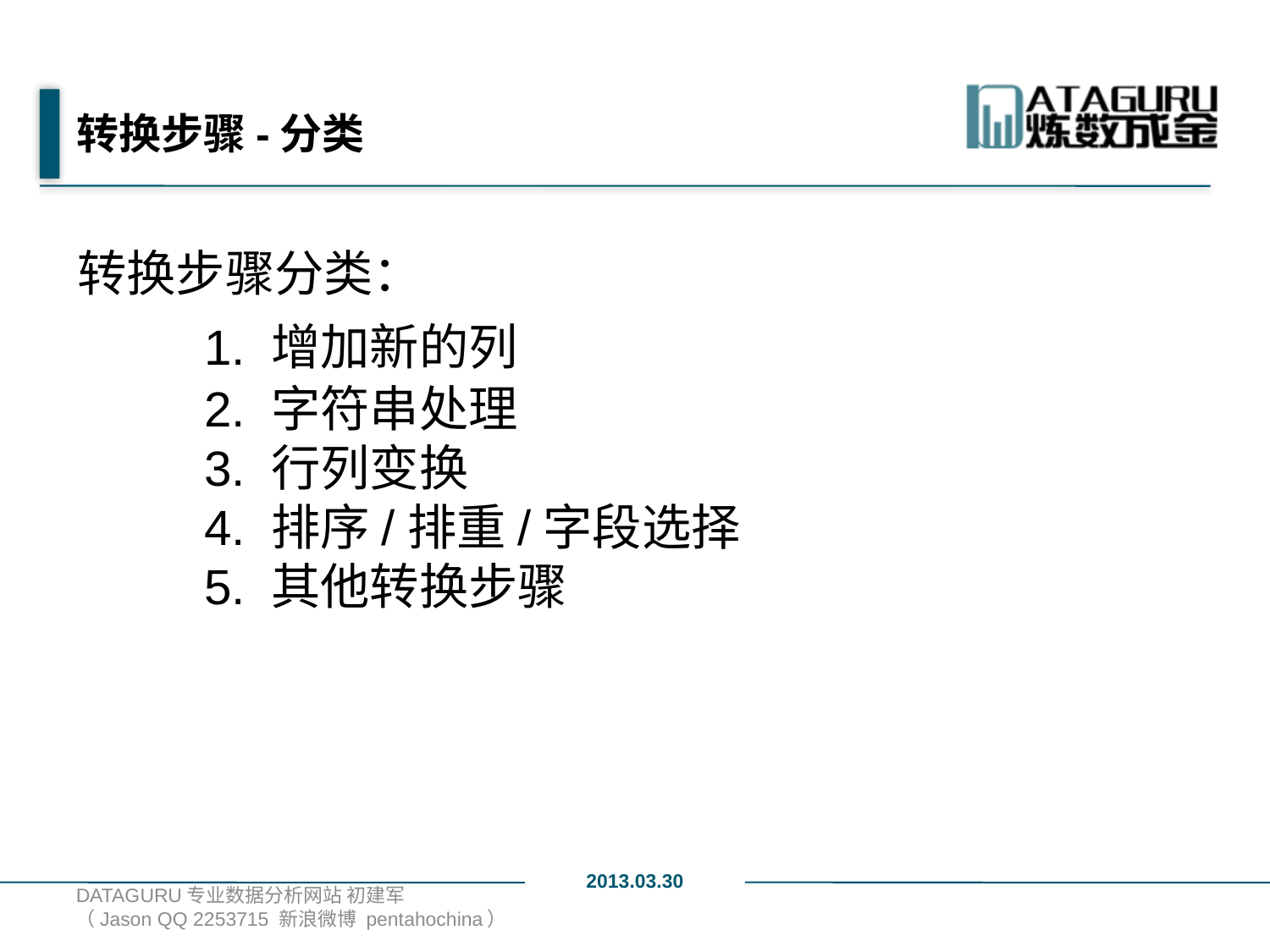

# 转换步骤-分类
转换步骤分类：
	1. 增加新的列
	2. 字符串处理
	3. 行列变换
	4. 排序/排重/字段选择
	5. 其他转换步骤